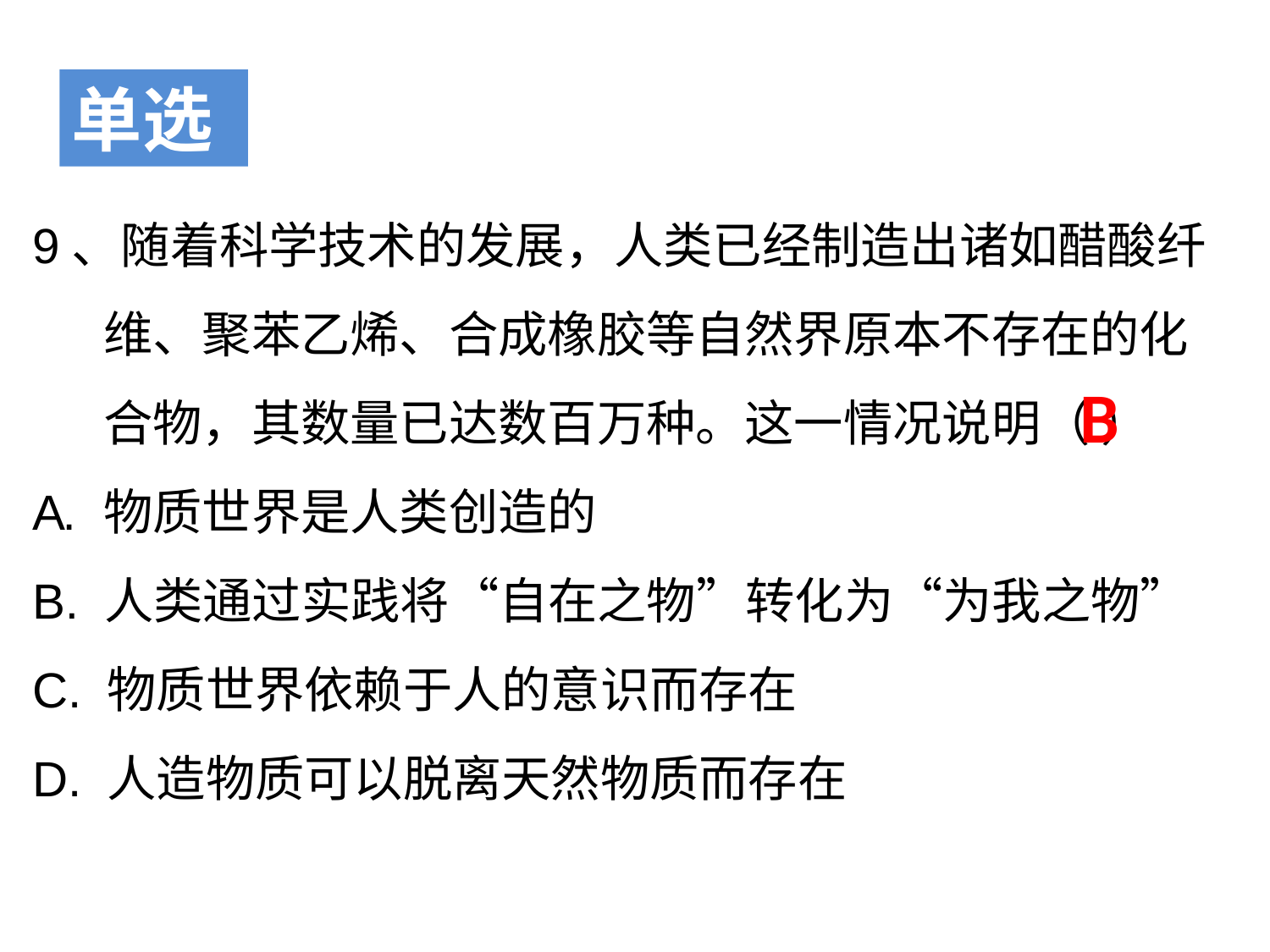

单选
9、随着科学技术的发展，人类已经制造出诸如醋酸纤维、聚苯乙烯、合成橡胶等自然界原本不存在的化合物，其数量已达数百万种。这一情况说明（ ）
物质世界是人类创造的
B. 人类通过实践将“自在之物”转化为“为我之物”
C. 物质世界依赖于人的意识而存在
D. 人造物质可以脱离天然物质而存在

B